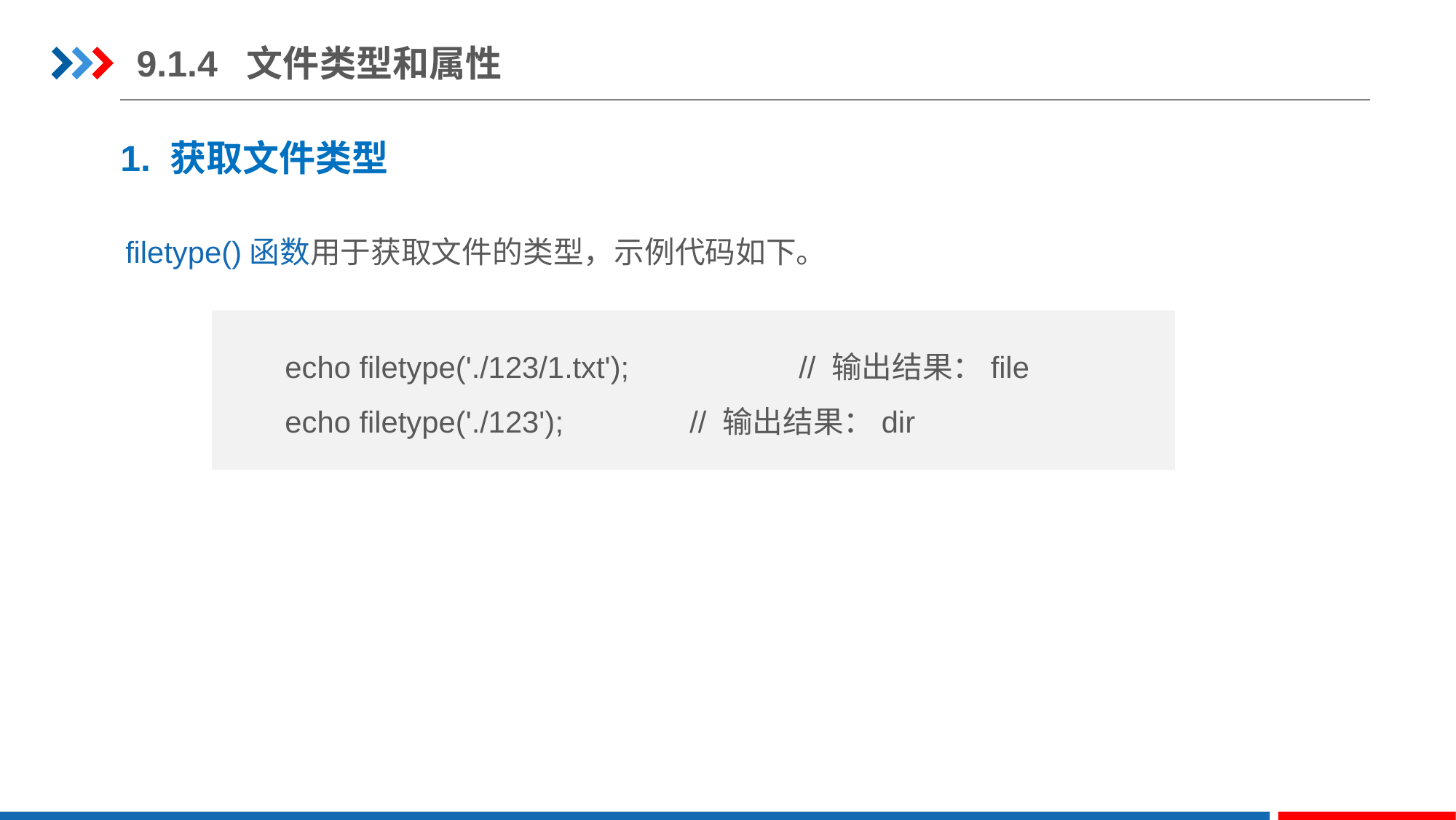

9.1.4  文件类型和属性
1. 获取文件类型
filetype()函数用于获取文件的类型，示例代码如下。

echo filetype('./123/1.txt');		// 输出结果：file
echo filetype('./123');		// 输出结果：dir